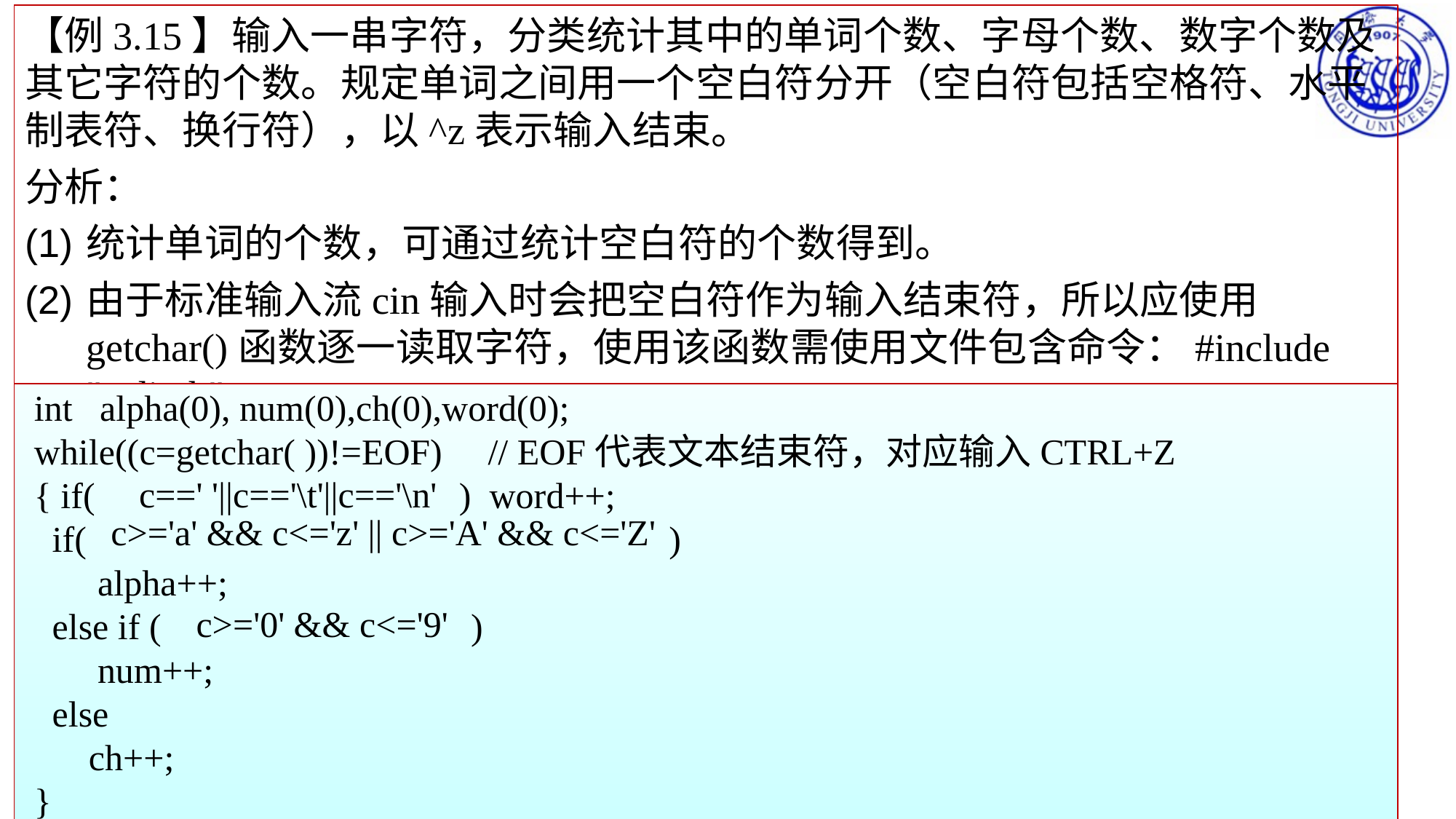

【例3.15】输入一串字符，分类统计其中的单词个数、字母个数、数字个数及其它字符的个数。规定单词之间用一个空白符分开（空白符包括空格符、水平制表符、换行符），以^z表示输入结束。
分析：
统计单词的个数，可通过统计空白符的个数得到。
由于标准输入流cin输入时会把空白符作为输入结束符，所以应使用getchar()函数逐一读取字符，使用该函数需使用文件包含命令：#include "stdio.h"
 int   alpha(0), num(0),ch(0),word(0);
 while((c=getchar( ))!=EOF)     // EOF代表文本结束符，对应输入CTRL+Z
 { if(                                        )  word++;
   if(                                                                )
        alpha++;
   else if (                                  )
        num++;
   else
       ch++;
 }
c==' '||c=='\t'||c=='\n'
c>='a' && c<='z' || c>='A' && c<='Z'
c>='0' && c<='9'